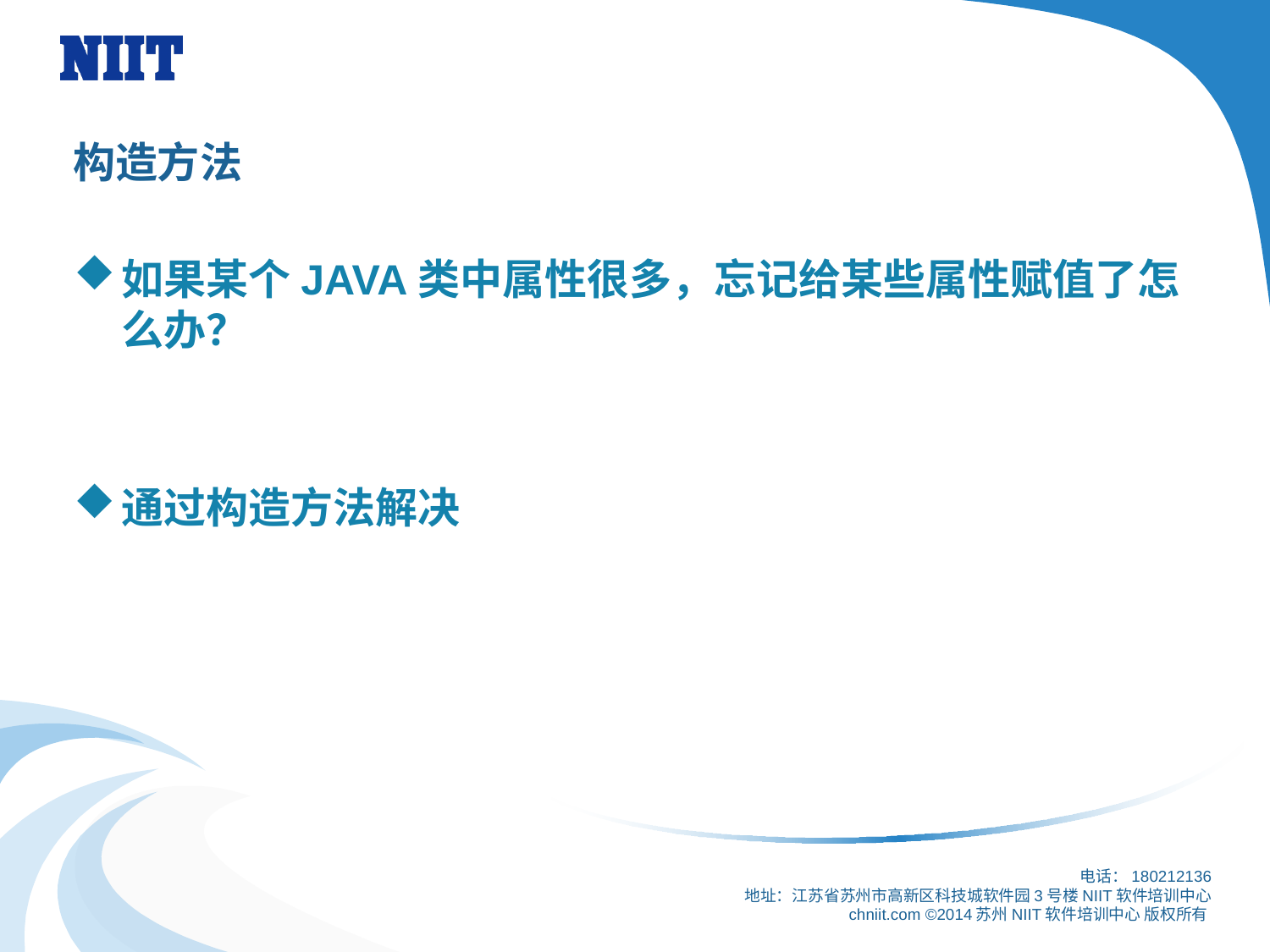

# 构造方法
如果某个JAVA类中属性很多，忘记给某些属性赋值了怎么办？

通过构造方法解决